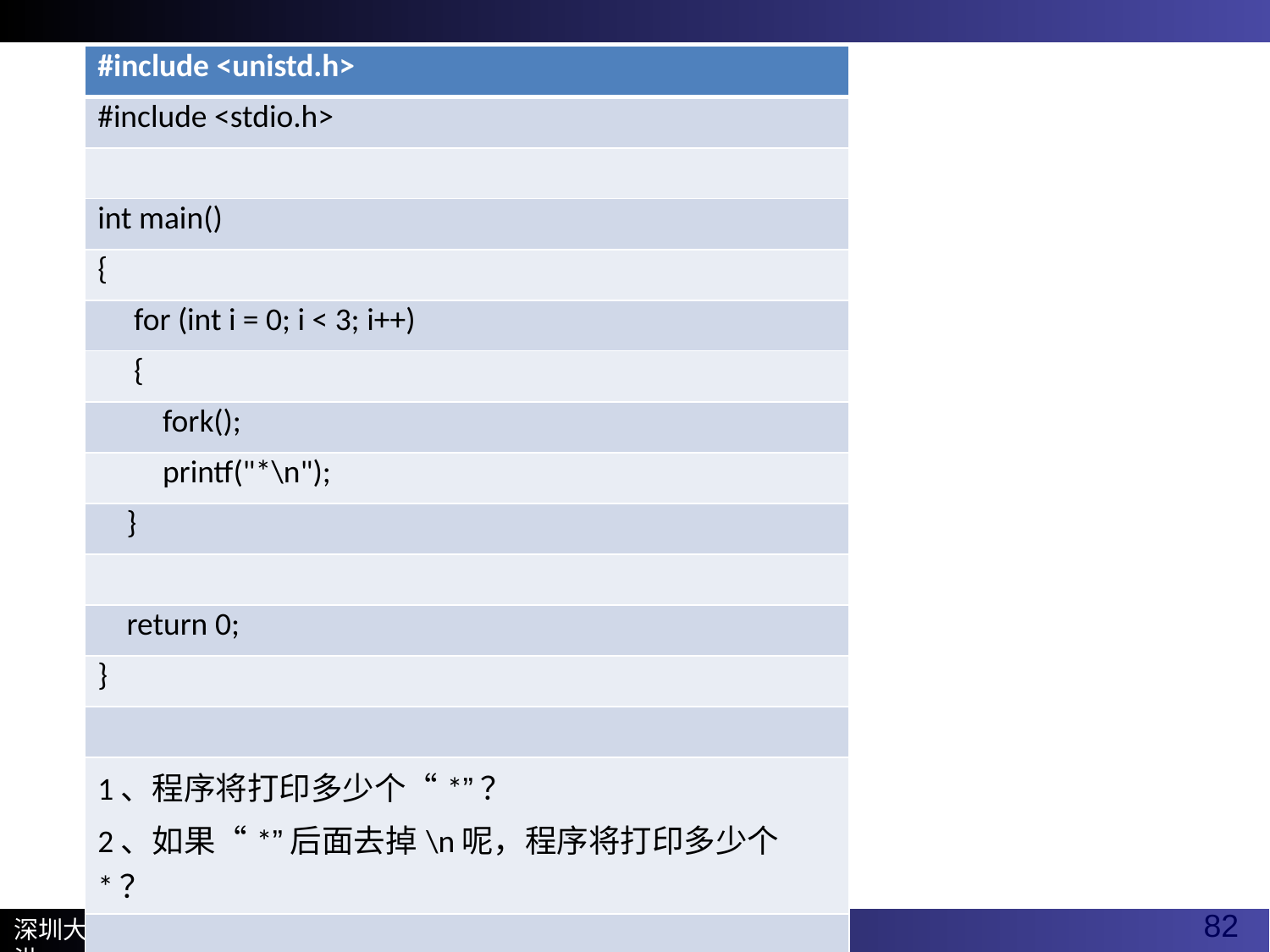

| #include <unistd.h> |
| --- |
| #include <stdio.h> |
|  |
| int main() |
| { |
| for (int i = 0; i < 3; i++) |
| { |
| fork(); |
| printf("\*\n"); |
| } |
|  |
| return 0; |
| } |
|  |
| 1、程序将打印多少个“\*”？ 2、如果“\*”后面去掉\n呢，程序将打印多少个\*？ |
|  |